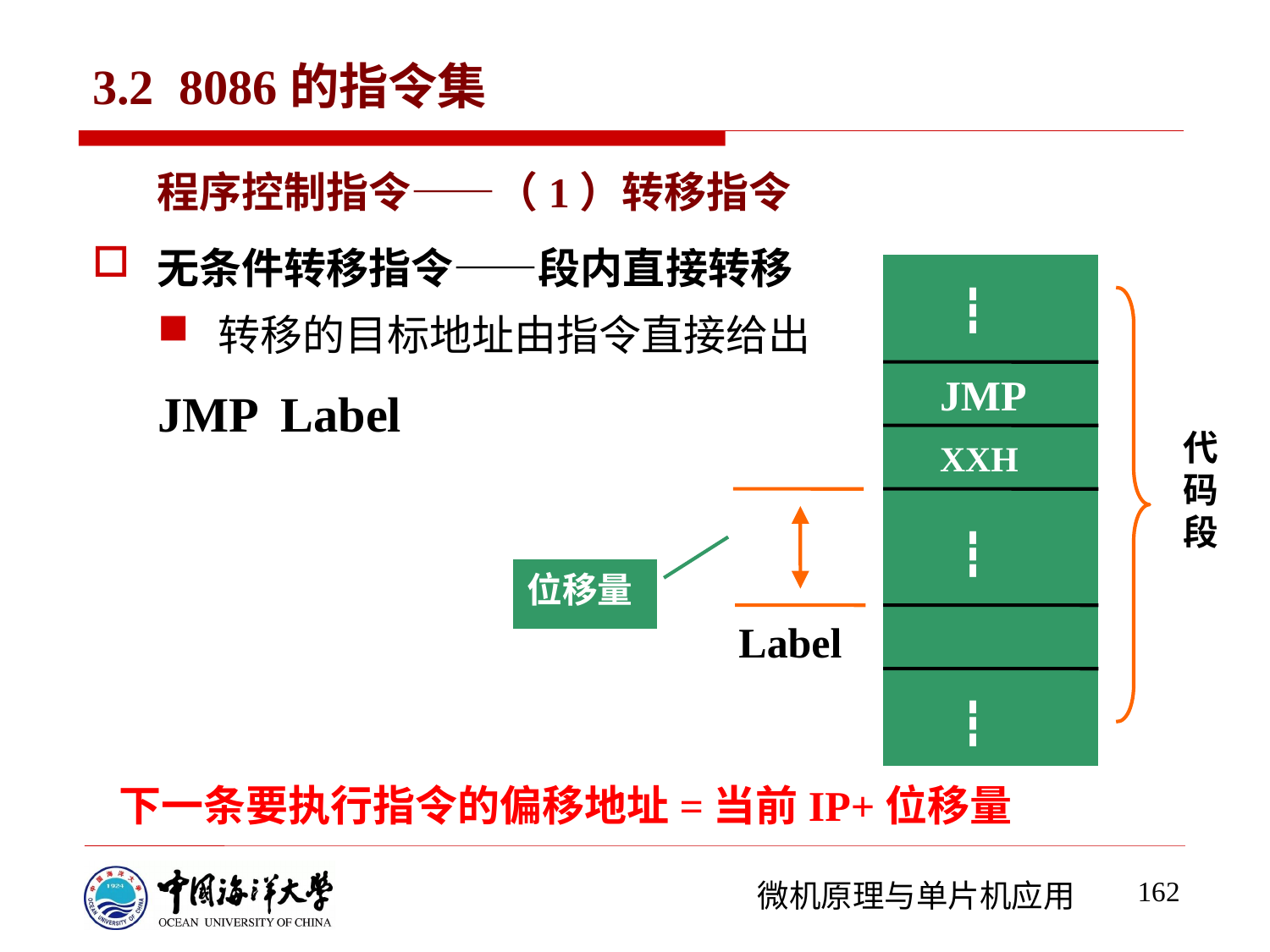

# 3.2  8086的指令集
程序控制指令——（1）转移指令
无条件转移指令——段内直接转移
转移的目标地址由指令直接给出

┇

JMP
JMP  Label
代码段

XXH

┇
位移量

Label

┇
下一条要执行指令的偏移地址=当前IP+位移量
162